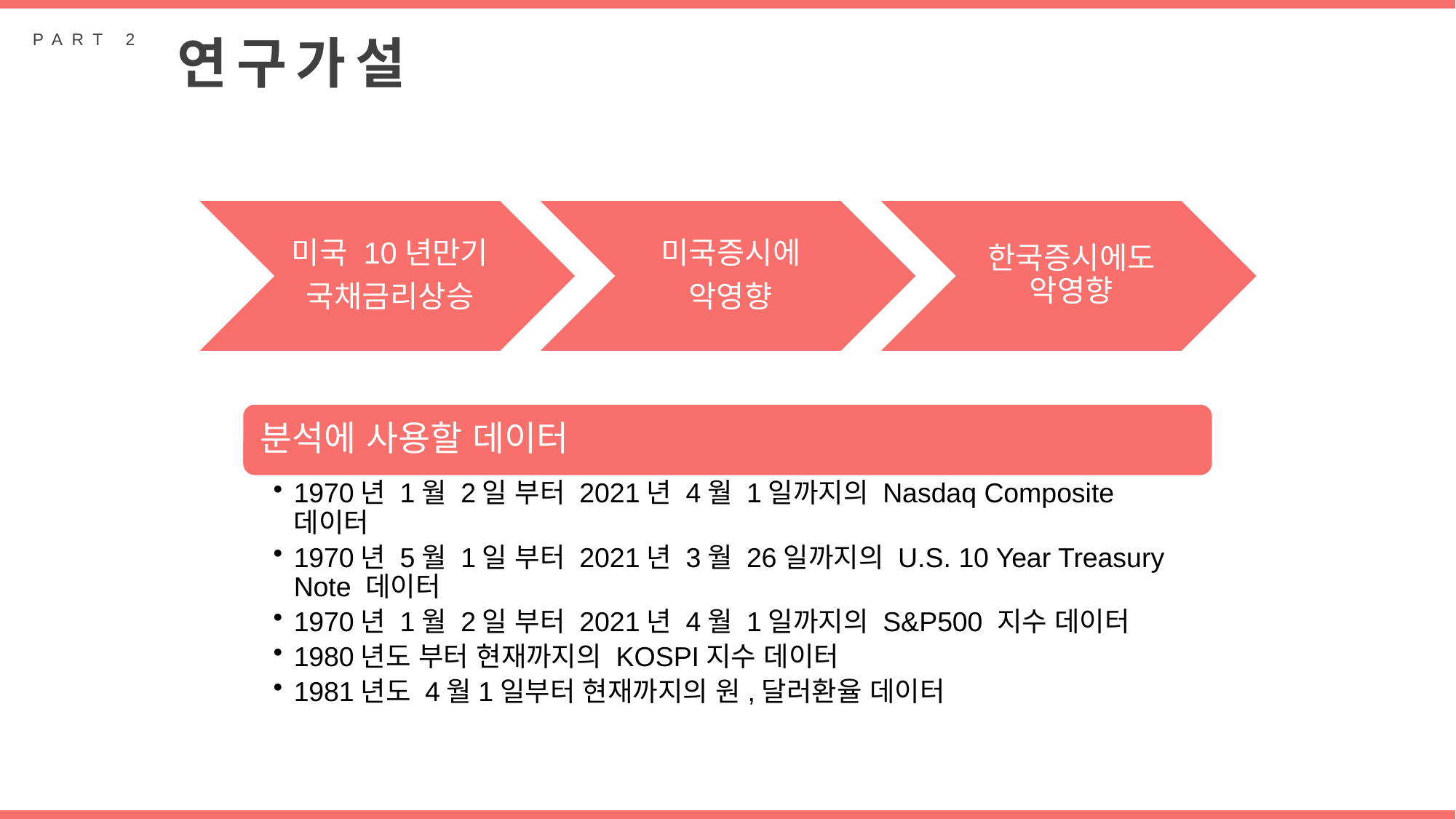

PART 2
연구가설
미국 10년만기
국채금리상승
미국증시에
악영향
한국증시에도 악영향
분석에 사용할 데이터
1970년 1월 2일 부터 2021년 4월 1일까지의 Nasdaq Composite데이터
1970년 5월 1일 부터 2021년 3월 26일까지의 U.S. 10 Year Treasury Note 데이터
1970년 1월 2일 부터 2021년 4월 1일까지의 S&P500 지수 데이터
1980년도 부터 현재까지의 KOSPI지수 데이터
1981년도 4월1일부터 현재까지의 원,달러환율 데이터